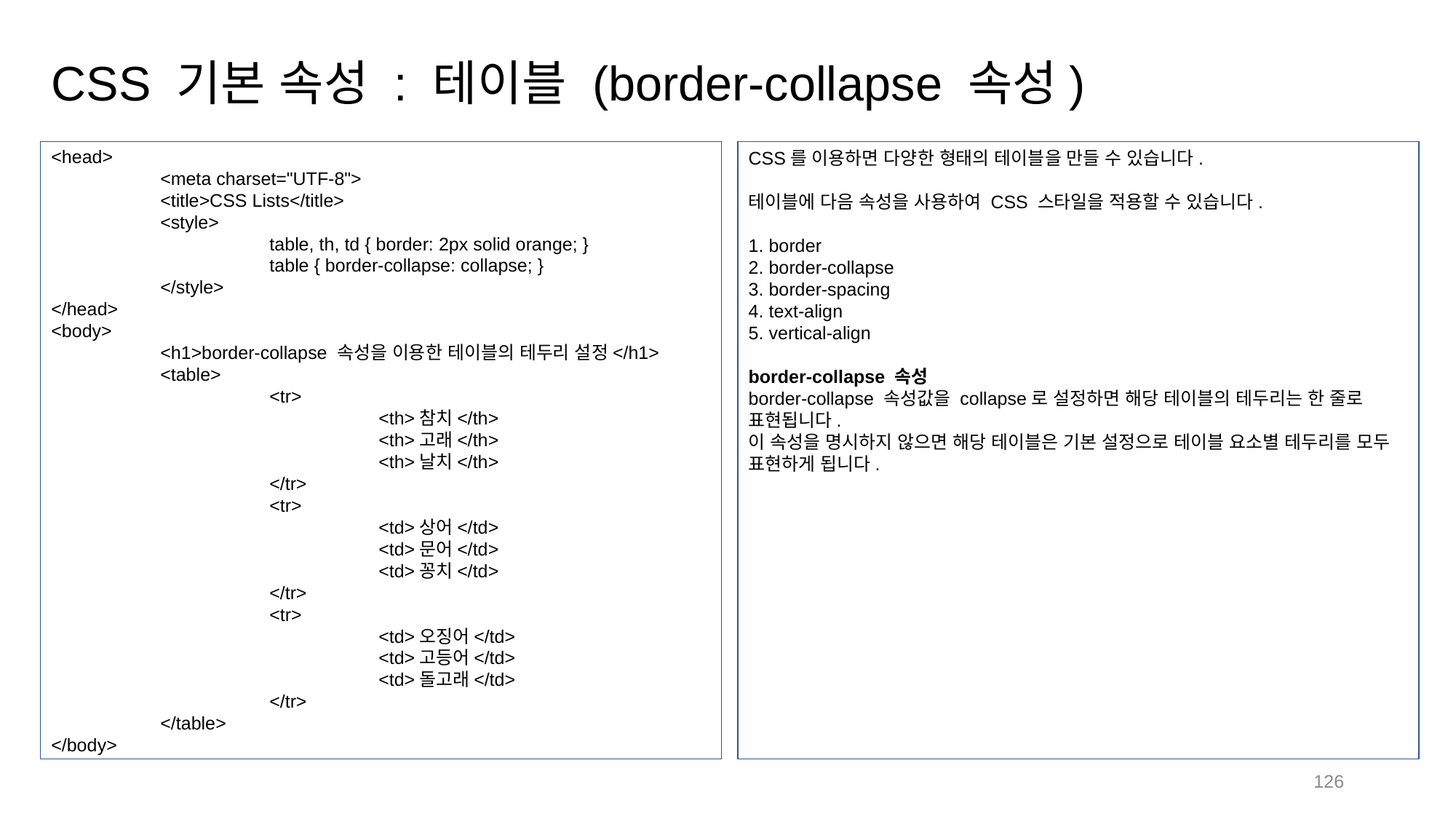

# CSS 기본 속성 : 테이블 (border-collapse 속성)
<head>
	<meta charset="UTF-8">
	<title>CSS Lists</title>
	<style>
		table, th, td { border: 2px solid orange; }
		table { border-collapse: collapse; }
	</style>
</head>
<body>
	<h1>border-collapse 속성을 이용한 테이블의 테두리 설정</h1>
	<table>
		<tr>
			<th>참치</th>
			<th>고래</th>
			<th>날치</th>
		</tr>
		<tr>
			<td>상어</td>
			<td>문어</td>
			<td>꽁치</td>
		</tr>
		<tr>
			<td>오징어</td>
			<td>고등어</td>
			<td>돌고래</td>
		</tr>
	</table>
</body>
CSS를 이용하면 다양한 형태의 테이블을 만들 수 있습니다.

테이블에 다음 속성을 사용하여 CSS 스타일을 적용할 수 있습니다.

1. border
2. border-collapse
3. border-spacing
4. text-align
5. vertical-align

border-collapse 속성
border-collapse 속성값을 collapse로 설정하면 해당 테이블의 테두리는 한 줄로 표현됩니다.
이 속성을 명시하지 않으면 해당 테이블은 기본 설정으로 테이블 요소별 테두리를 모두 표현하게 됩니다.

126